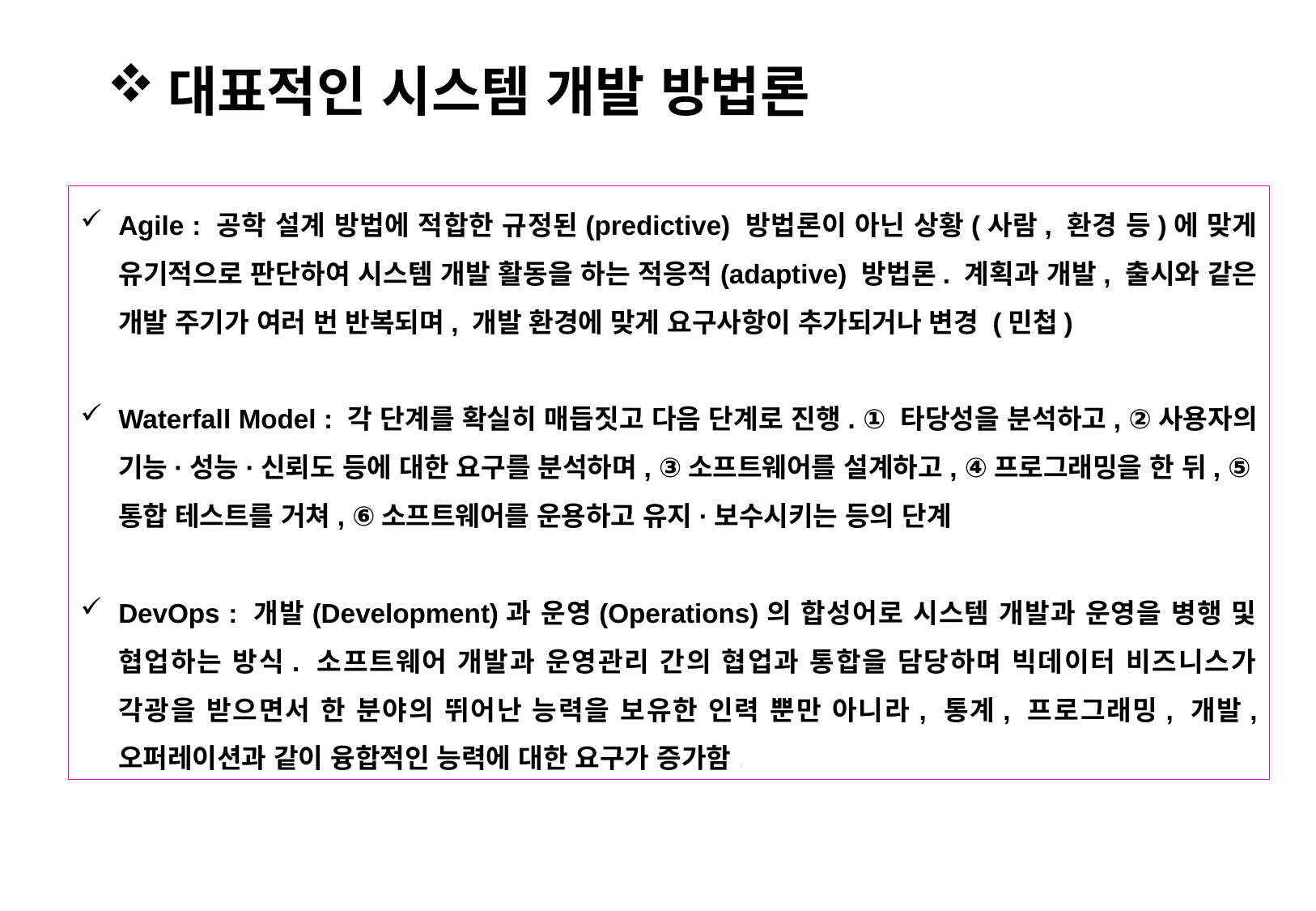

대표적인 시스템 개발 방법론
Agile : 공학 설계 방법에 적합한 규정된(predictive) 방법론이 아닌 상황(사람, 환경 등)에 맞게 유기적으로 판단하여 시스템 개발 활동을 하는 적응적(adaptive) 방법론. 계획과 개발, 출시와 같은 개발 주기가 여러 번 반복되며, 개발 환경에 맞게 요구사항이 추가되거나 변경 (민첩)

Waterfall Model : 각 단계를 확실히 매듭짓고 다음 단계로 진행. ① 타당성을 분석하고, ②사용자의 기능·성능·신뢰도 등에 대한 요구를 분석하며, ③소프트웨어를 설계하고, ④프로그래밍을 한 뒤, ⑤통합 테스트를 거쳐, ⑥소프트웨어를 운용하고 유지·보수시키는 등의 단계

DevOps : 개발(Development)과 운영(Operations)의 합성어로 시스템 개발과 운영을 병행 및 협업하는 방식. 소프트웨어 개발과 운영관리 간의 협업과 통합을 담당하며 빅데이터 비즈니스가 각광을 받으면서 한 분야의 뛰어난 능력을 보유한 인력 뿐만 아니라, 통계, 프로그래밍, 개발, 오퍼레이션과 같이 융합적인 능력에 대한 요구가 증가함.